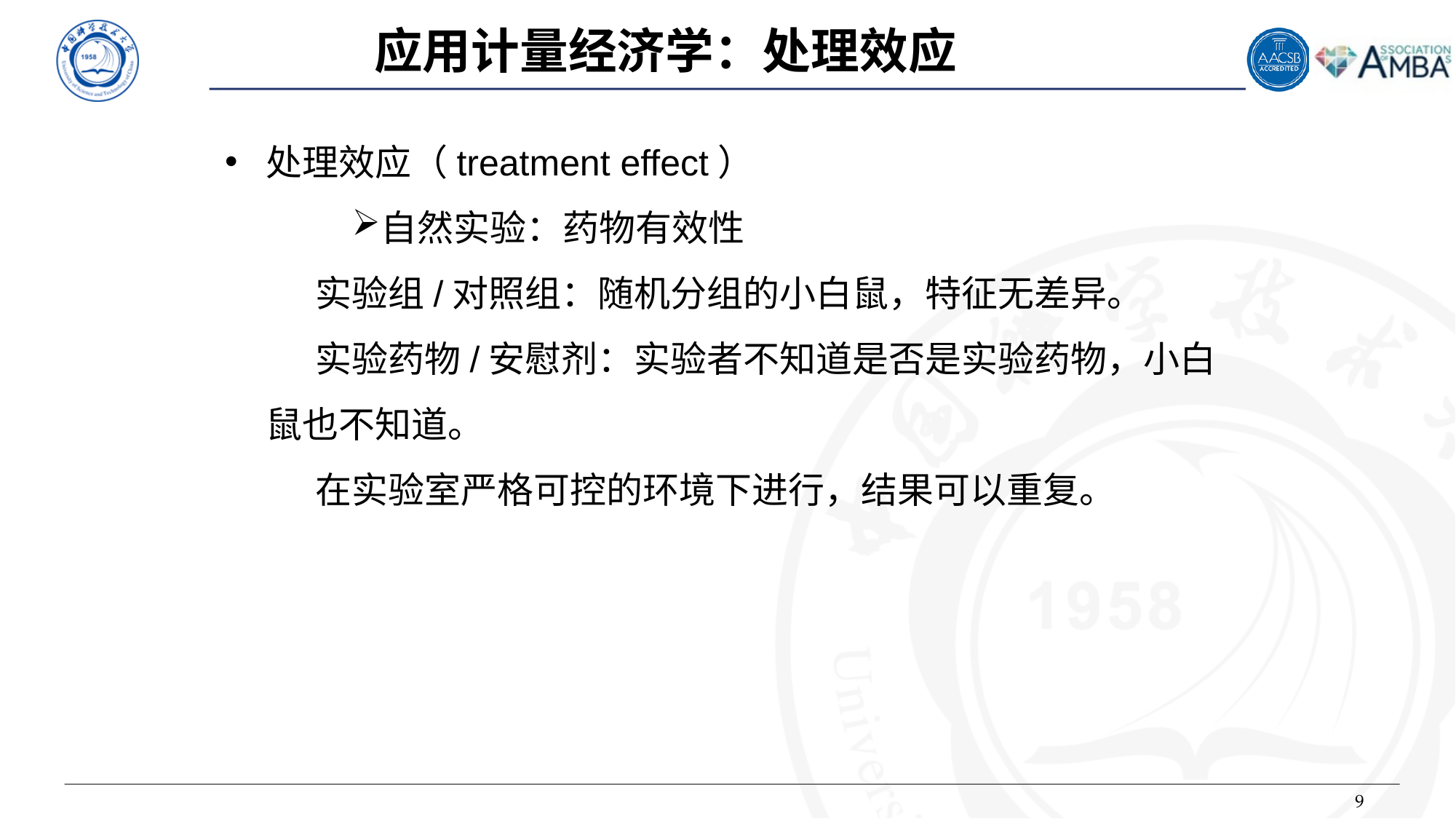

应用计量经济学：处理效应
处理效应（treatment effect）
自然实验：药物有效性
     实验组/对照组：随机分组的小白鼠，特征无差异。
     实验药物/安慰剂：实验者不知道是否是实验药物，小白鼠也不知道。
     在实验室严格可控的环境下进行，结果可以重复。